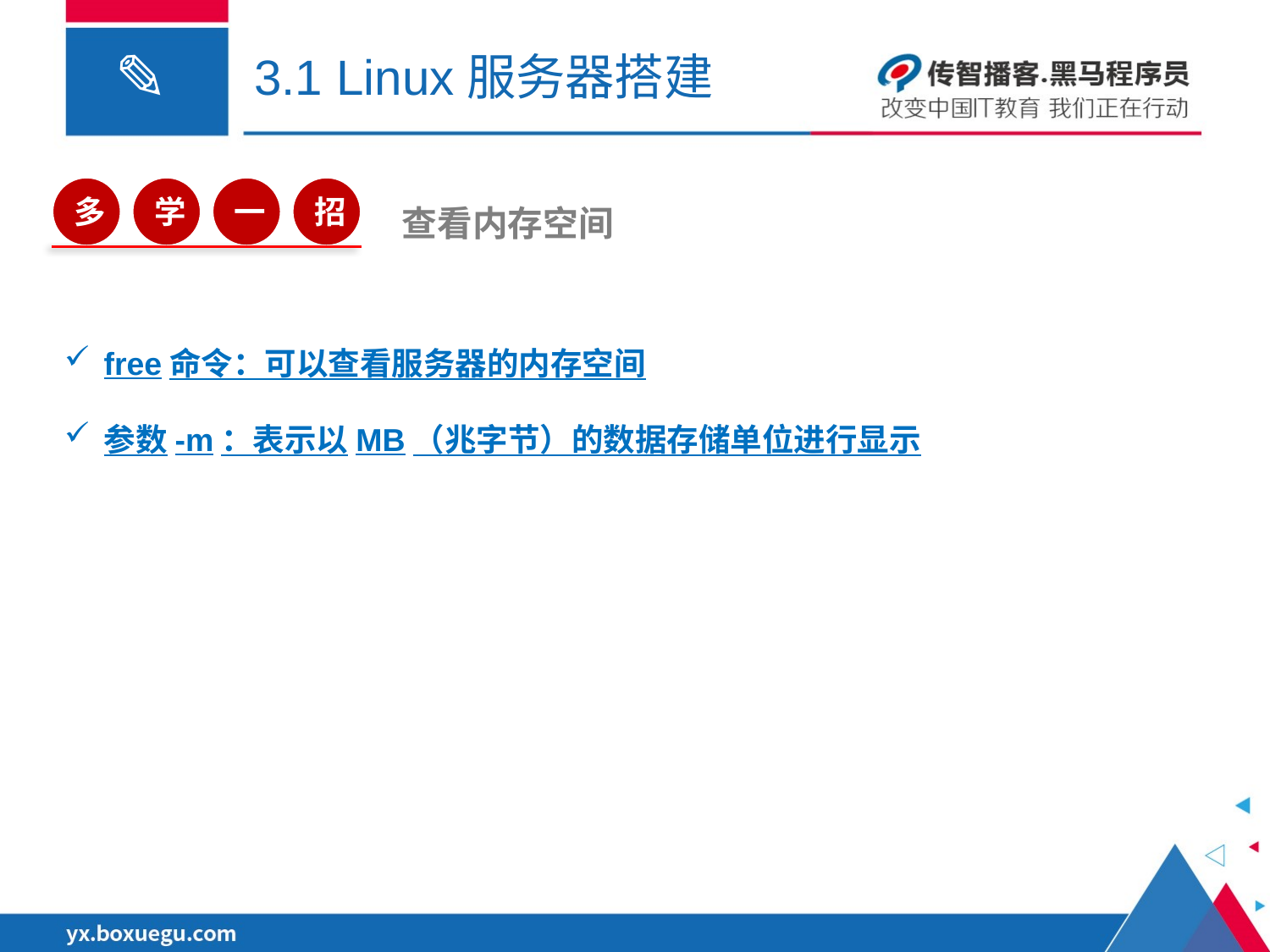

# 3.1 Linux服务器搭建
多
学
一
招
查看内存空间
free命令：可以查看服务器的内存空间
参数-m：表示以MB（兆字节）的数据存储单位进行显示